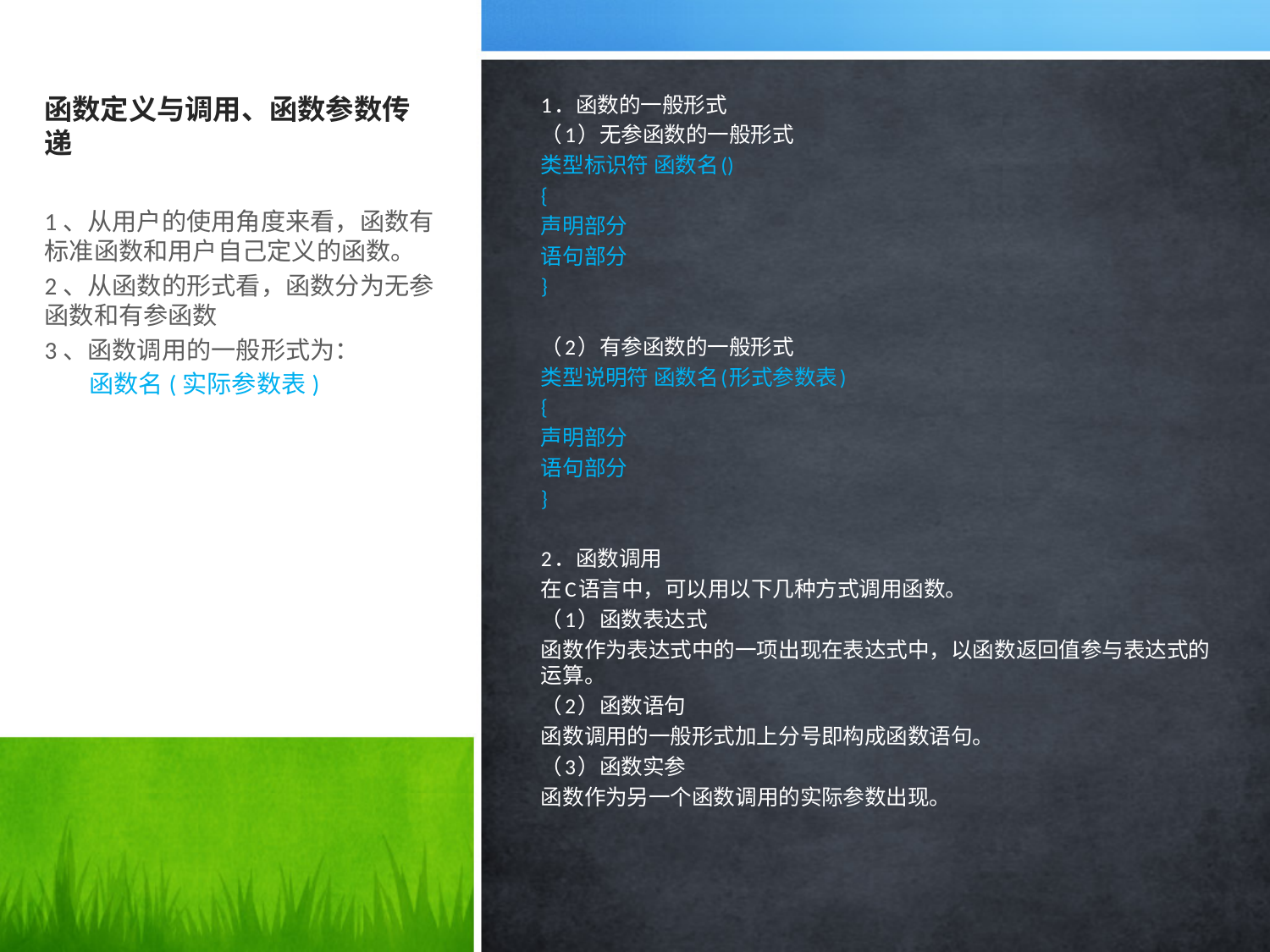

# 函数定义与调用、函数参数传递
1．函数的一般形式
（1）无参函数的一般形式
类型标识符 函数名()
{
声明部分
语句部分
}

（2）有参函数的一般形式
类型说明符 函数名(形式参数表)
{
声明部分
语句部分
}

2．函数调用
在C语言中，可以用以下几种方式调用函数。
（1）函数表达式
函数作为表达式中的一项出现在表达式中，以函数返回值参与表达式的运算。
（2）函数语句
函数调用的一般形式加上分号即构成函数语句。
（3）函数实参
函数作为另一个函数调用的实际参数出现。

1、从用户的使用角度来看，函数有标准函数和用户自己定义的函数。
2、从函数的形式看，函数分为无参函数和有参函数
3、函数调用的一般形式为：
       函数名(实际参数表)